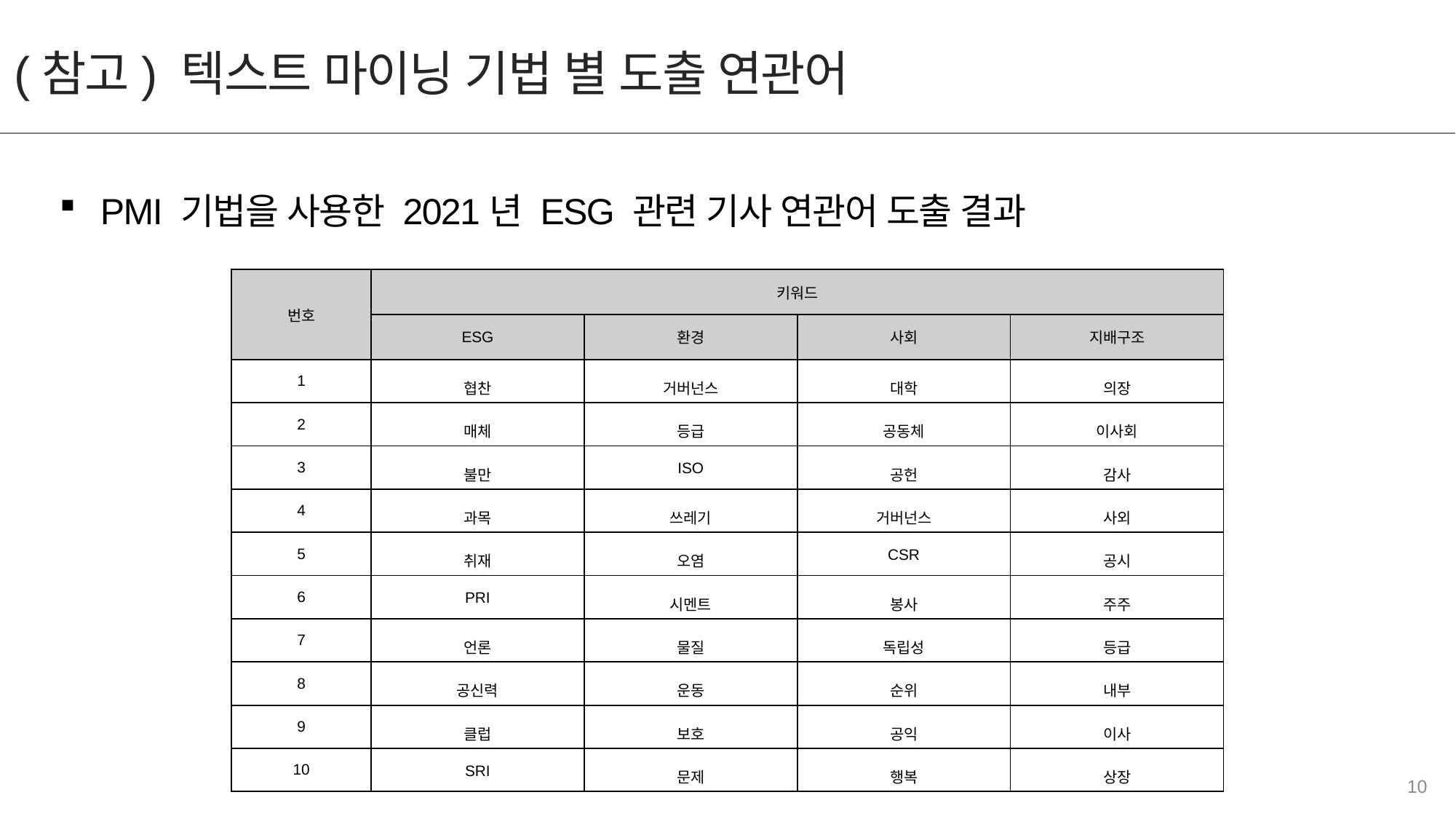

(참고) 텍스트 마이닝 기법 별 도출 연관어
PMI 기법을 사용한 2021년 ESG 관련 기사 연관어 도출 결과

| 번호 | 키워드 |  |  |  |
| --- | --- | --- | --- | --- |
|  | ESG | 환경 | 사회 | 지배구조 |
| 1 | 협찬 | 거버넌스 | 대학 | 의장 |
| 2 | 매체 | 등급 | 공동체 | 이사회 |
| 3 | 불만 | ISO | 공헌 | 감사 |
| 4 | 과목 | 쓰레기 | 거버넌스 | 사외 |
| 5 | 취재 | 오염 | CSR | 공시 |
| 6 | PRI | 시멘트 | 봉사 | 주주 |
| 7 | 언론 | 물질 | 독립성 | 등급 |
| 8 | 공신력 | 운동 | 순위 | 내부 |
| 9 | 클럽 | 보호 | 공익 | 이사 |
| 10 | SRI | 문제 | 행복 | 상장 |
10